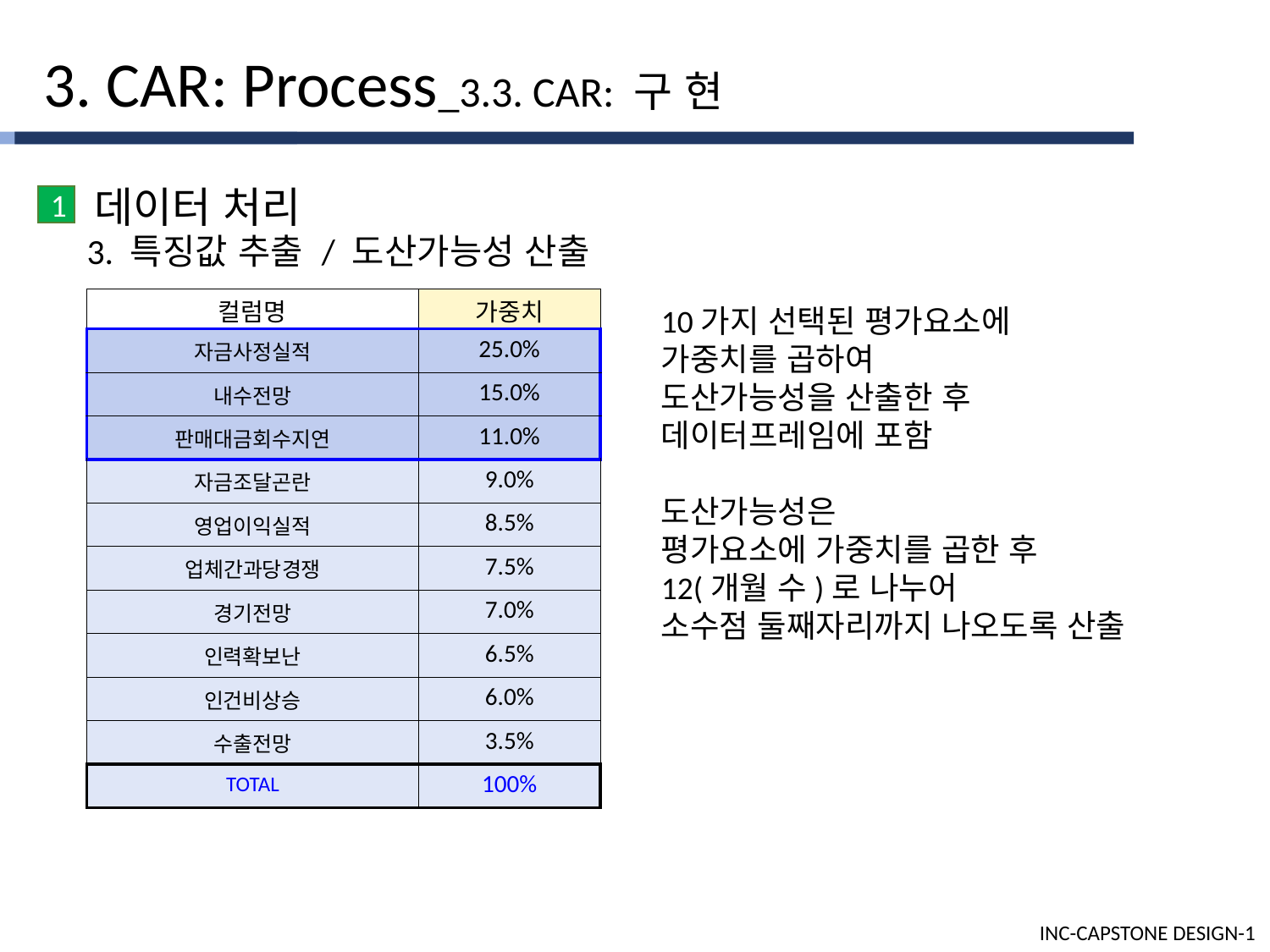

3. CAR: Process_3.3. CAR: 구 현

    데이터 처리
1
3. 특징값 추출 / 도산가능성 산출
| 컬럼명 | 가중치 |
| --- | --- |
| 자금사정실적 | 25.0% |
| 내수전망 | 15.0% |
| 판매대금회수지연 | 11.0% |
| 자금조달곤란 | 9.0% |
| 영업이익실적 | 8.5% |
| 업체간과당경쟁 | 7.5% |
| 경기전망 | 7.0% |
| 인력확보난 | 6.5% |
| 인건비상승 | 6.0% |
| 수출전망 | 3.5% |
| TOTAL | 100% |
10가지 선택된 평가요소에
가중치를 곱하여
도산가능성을 산출한 후
데이터프레임에 포함

도산가능성은
평가요소에 가중치를 곱한 후
12(개월 수)로 나누어
소수점 둘째자리까지 나오도록 산출